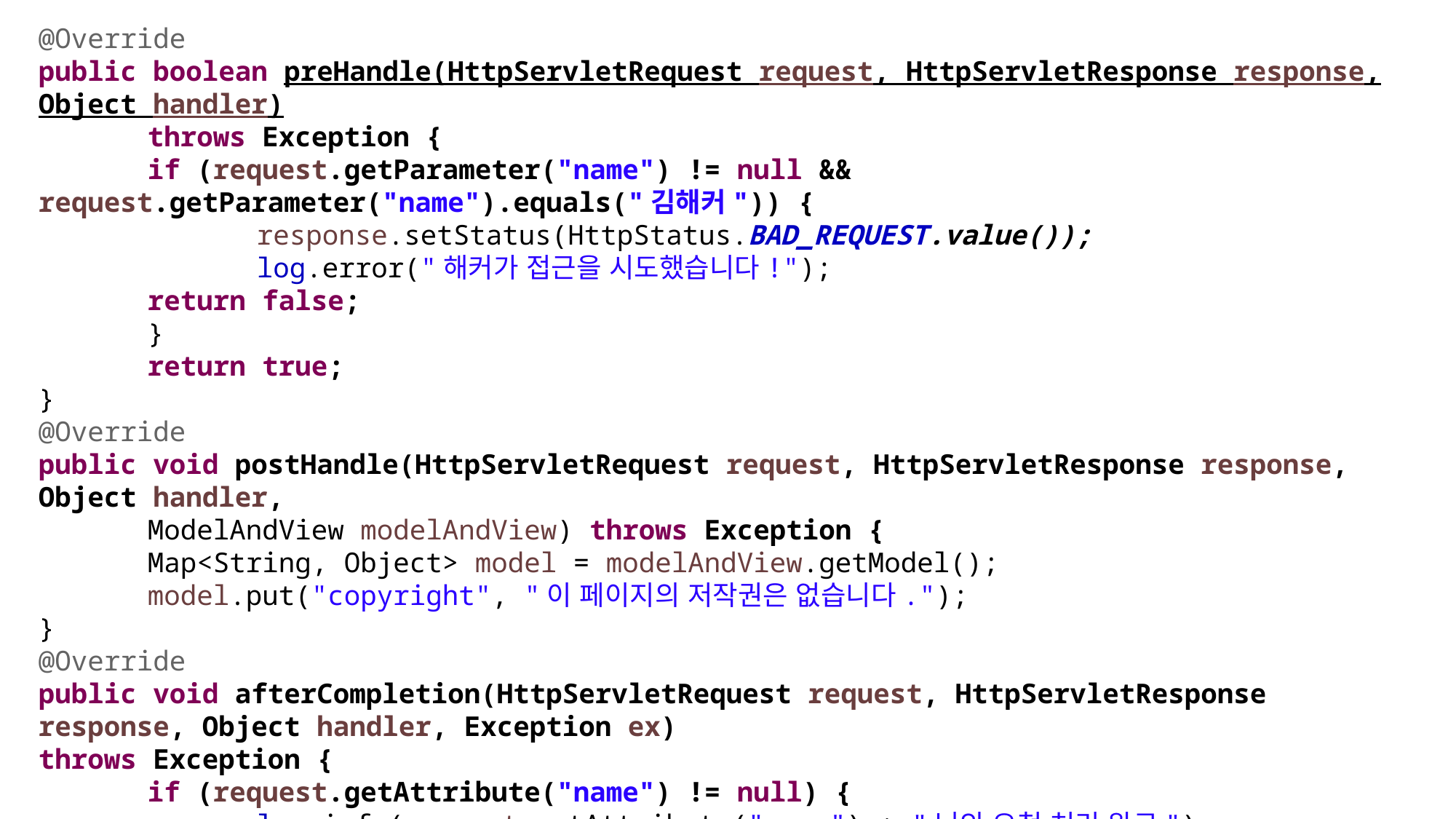

@Override
public boolean preHandle(HttpServletRequest request, HttpServletResponse response, Object handler)
	throws Exception {
	if (request.getParameter("name") != null && request.getParameter("name").equals("김해커")) {
		response.setStatus(HttpStatus.BAD_REQUEST.value());
		log.error("해커가 접근을 시도했습니다!");
	return false;
	}
	return true;
}
@Override
public void postHandle(HttpServletRequest request, HttpServletResponse response, Object handler,
	ModelAndView modelAndView) throws Exception {
	Map<String, Object> model = modelAndView.getModel();
	model.put("copyright", "이 페이지의 저작권은 없습니다.");
}
@Override
public void afterCompletion(HttpServletRequest request, HttpServletResponse response, Object handler, Exception ex)
throws Exception {
	if (request.getAttribute("name") != null) {
		log.info(request.getAttribute("name") + "님의 요청 처리 완료");
	}
}